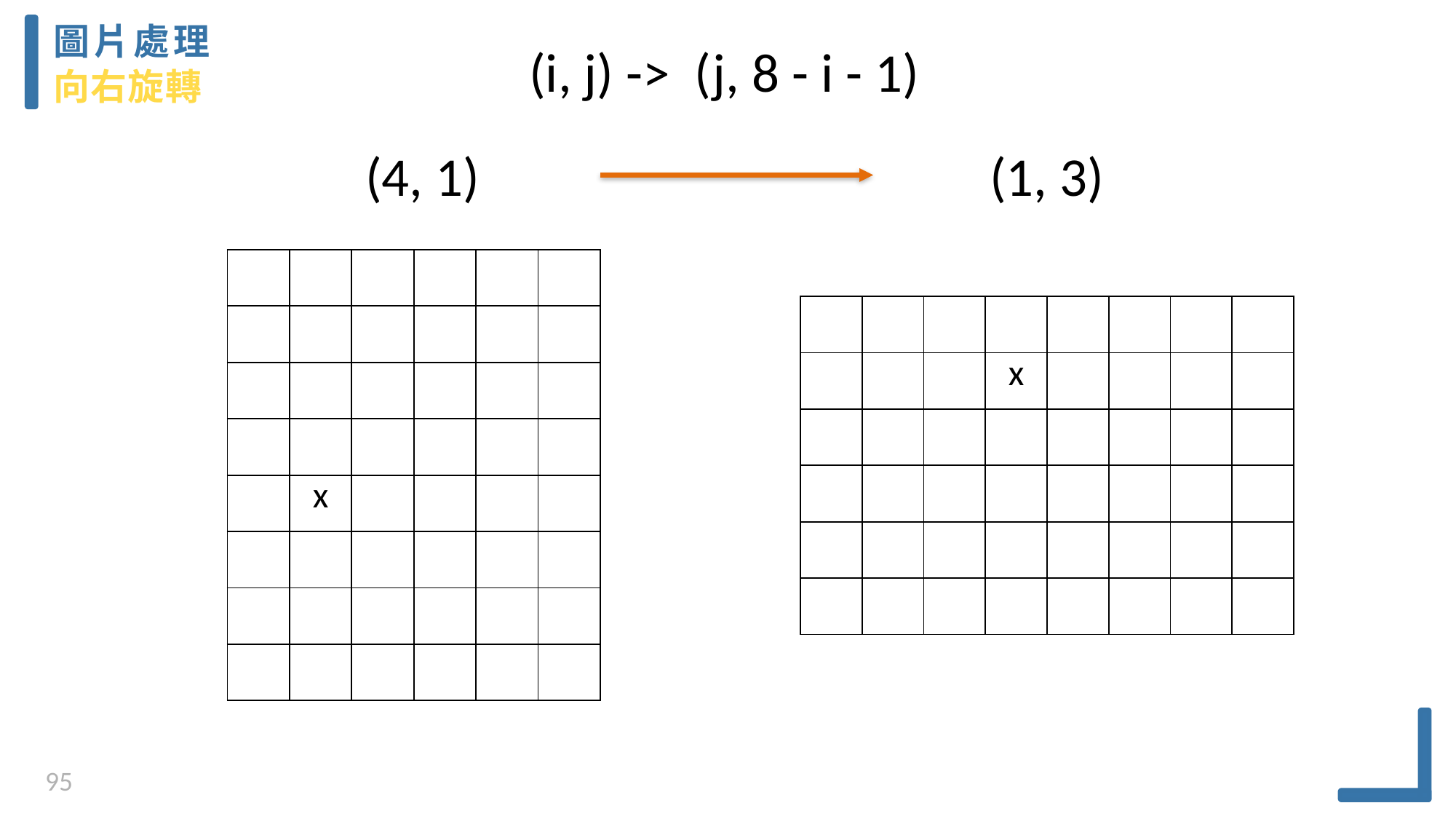

圖片處理
向右旋轉
(i, j) ->  (j, 8 - i - 1)
(1, 3)
(4, 1)
|  |  |  |  |  |  |
| --- | --- | --- | --- | --- | --- |
|  |  |  |  |  |  |
|  |  |  |  |  |  |
|  |  |  |  |  |  |
|  | x |  |  |  |  |
|  |  |  |  |  |  |
|  |  |  |  |  |  |
|  |  |  |  |  |  |
|  |  |  |  |  |  |  |  |
| --- | --- | --- | --- | --- | --- | --- | --- |
|  |  |  | x |  |  |  |  |
|  |  |  |  |  |  |  |  |
|  |  |  |  |  |  |  |  |
|  |  |  |  |  |  |  |  |
|  |  |  |  |  |  |  |  |

95